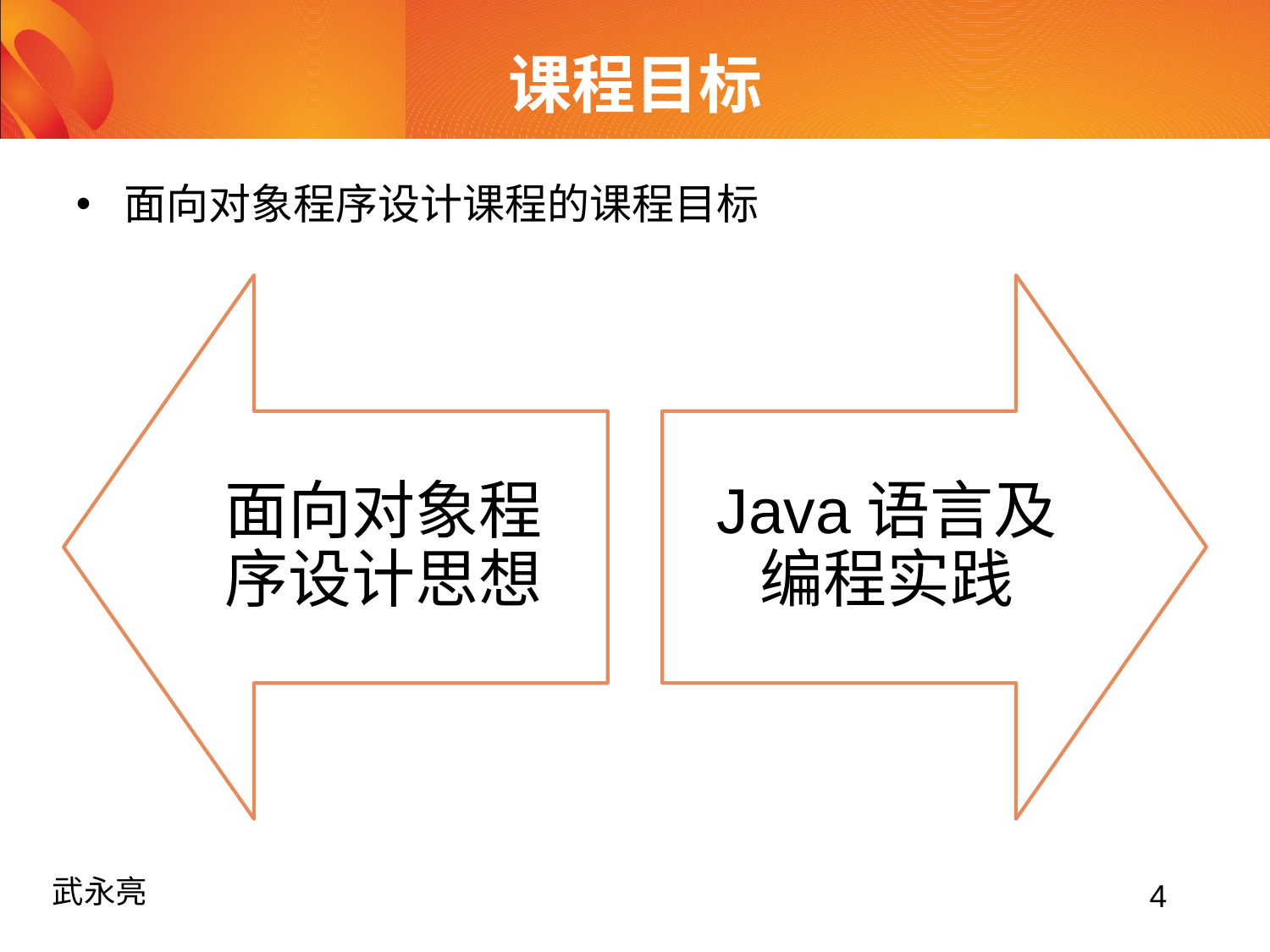

# 课程目标
面向对象程序设计课程的课程目标
面向对象程序设计思想
Java语言及编程实践